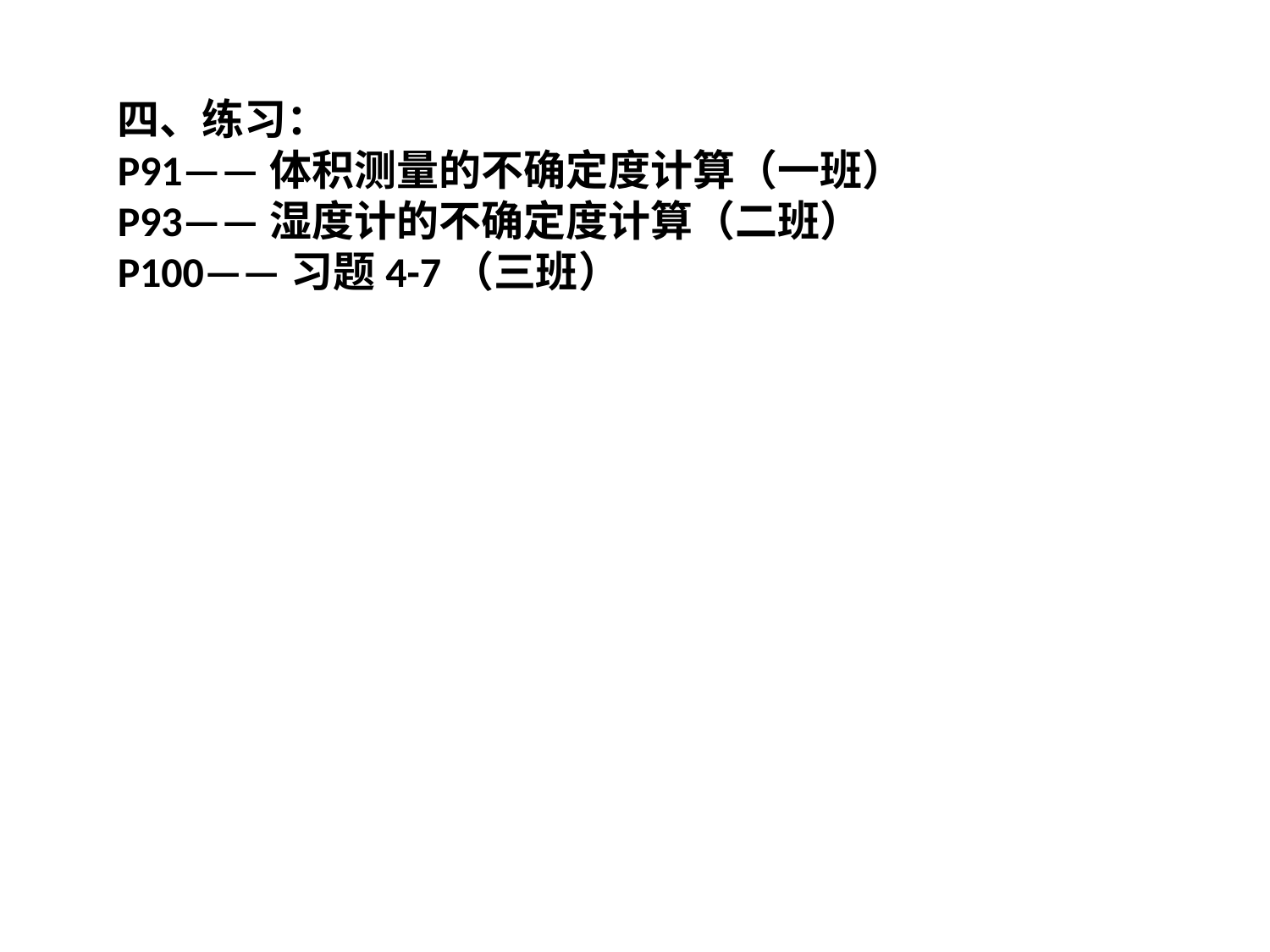

四、练习：
P91——体积测量的不确定度计算（一班）
P93——湿度计的不确定度计算（二班）
P100——习题4-7（三班）